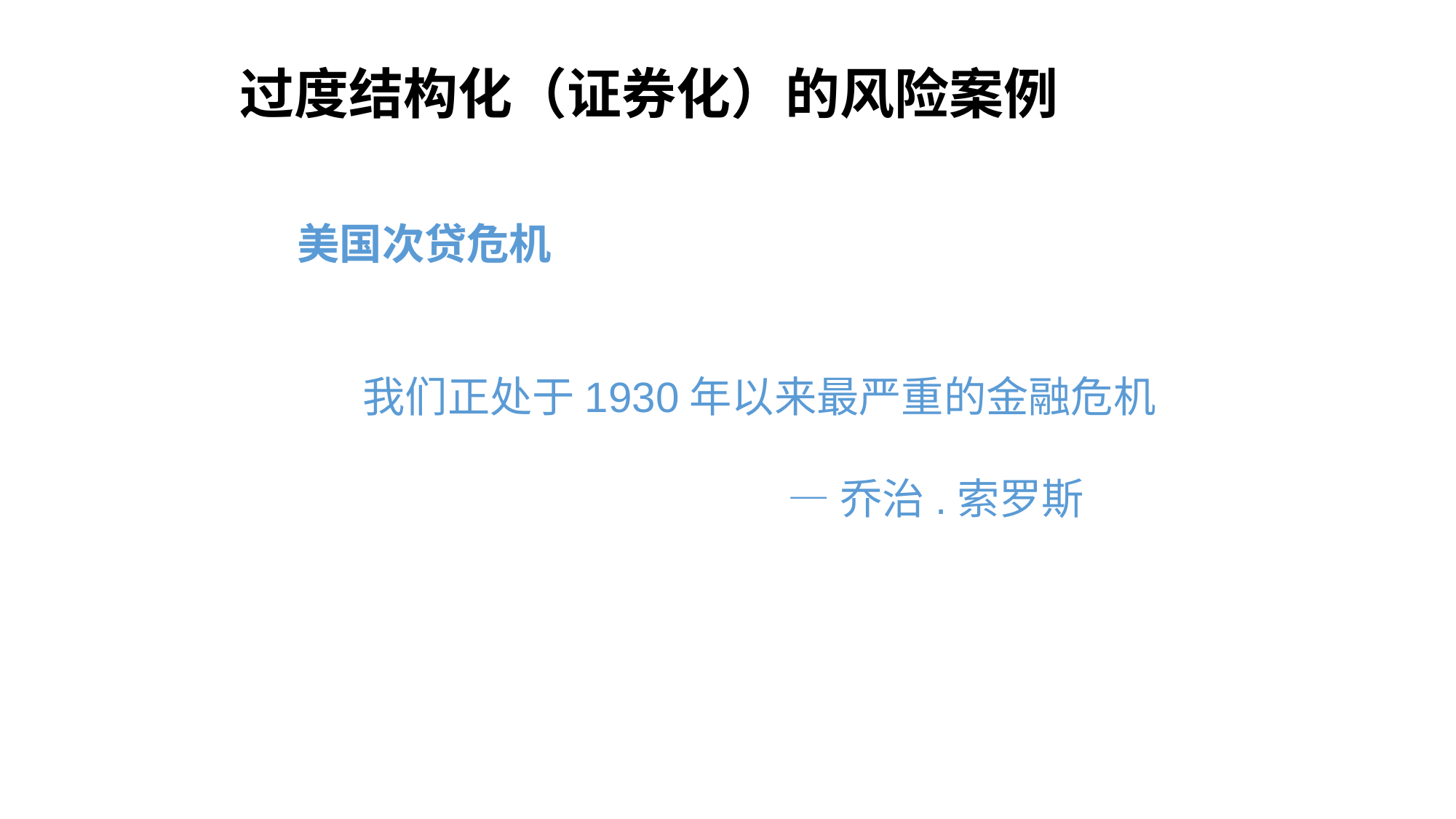

# 过度结构化（证券化）的风险案例

    美国次贷危机

           我们正处于1930年以来最严重的金融危机

                                                         —乔治.索罗斯